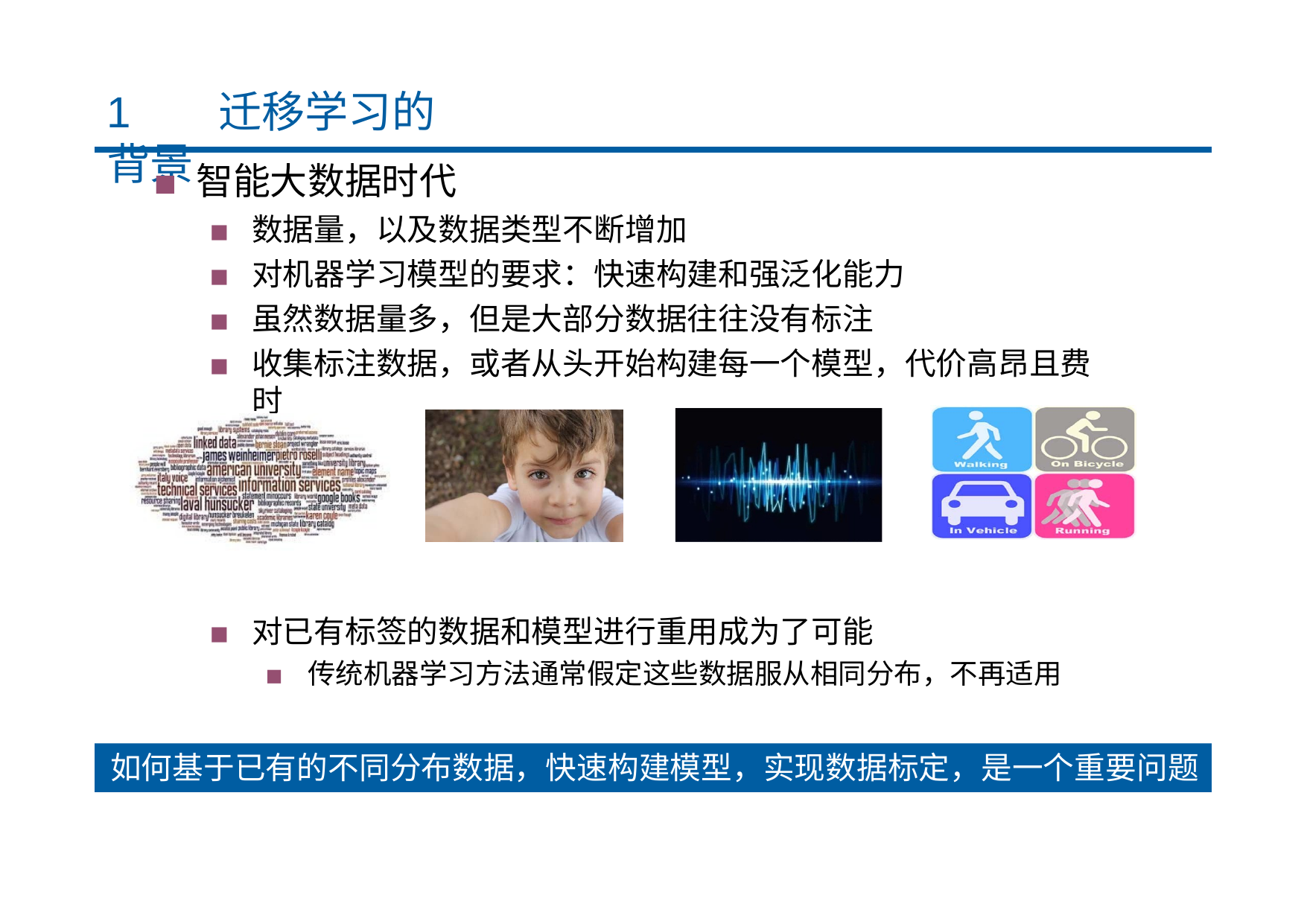

# 1	迁移学习的背景
智能大数据时代
数据量，以及数据类型不断增加
对机器学习模型的要求：快速构建和强泛化能力
虽然数据量多，但是大部分数据往往没有标注
收集标注数据，或者从头开始构建每一个模型，代价高昂且费时

对已有标签的数据和模型进行重用成为了可能
传统机器学习方法通常假定这些数据服从相同分布，不再适用
如何基于已有的不同分布数据，快速构建模型，实现数据标定，是一个重要问题